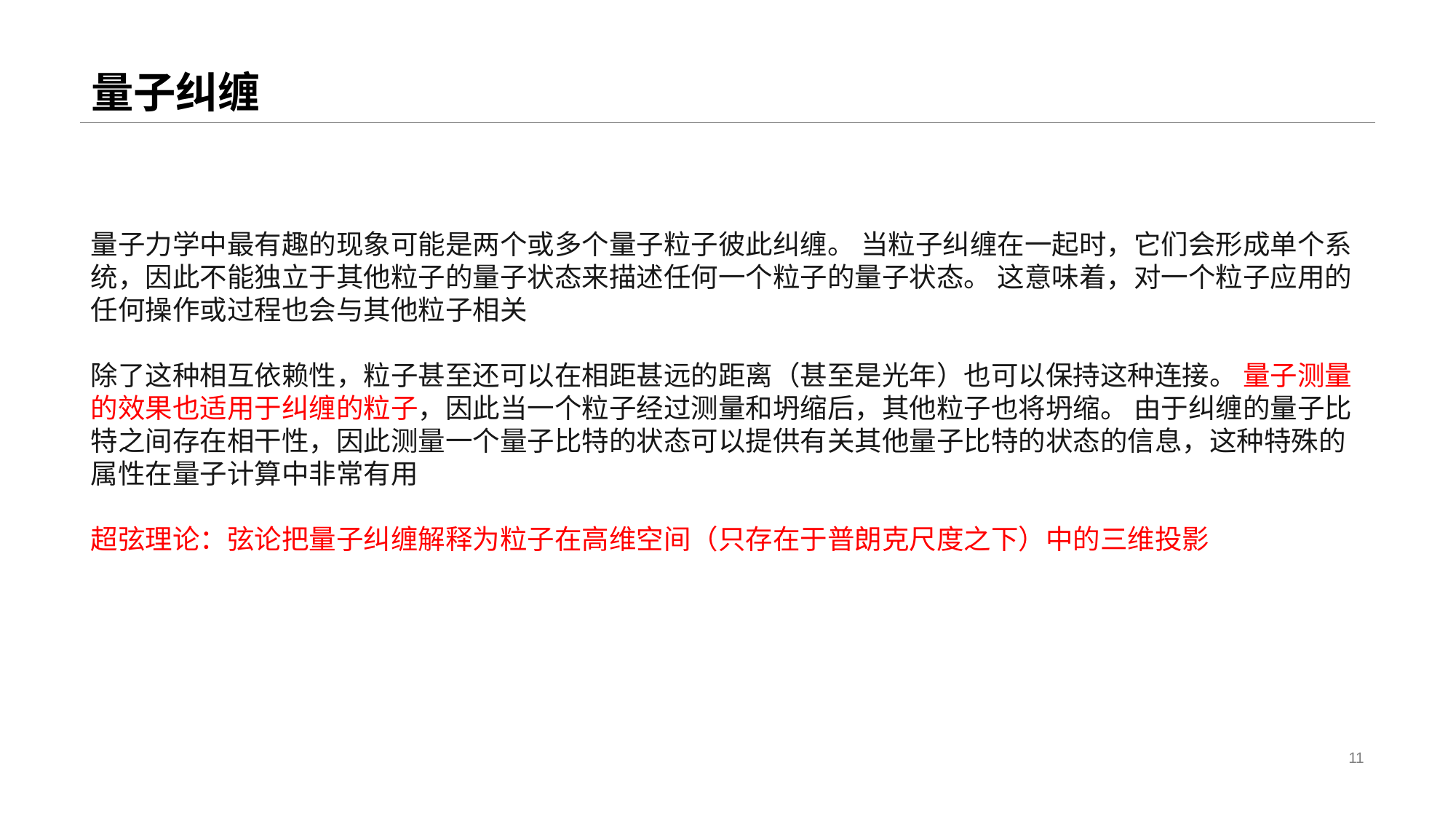

# 量子纠缠
量子力学中最有趣的现象可能是两个或多个量子粒子彼此纠缠。 当粒子纠缠在一起时，它们会形成单个系统，因此不能独立于其他粒子的量子状态来描述任何一个粒子的量子状态。 这意味着，对一个粒子应用的任何操作或过程也会与其他粒子相关

除了这种相互依赖性，粒子甚至还可以在相距甚远的距离（甚至是光年）也可以保持这种连接。 量子测量的效果也适用于纠缠的粒子，因此当一个粒子经过测量和坍缩后，其他粒子也将坍缩。 由于纠缠的量子比特之间存在相干性，因此测量一个量子比特的状态可以提供有关其他量子比特的状态的信息，这种特殊的属性在量子计算中非常有用

超弦理论：弦论把量子纠缠解释为粒子在高维空间（只存在于普朗克尺度之下）中的三维投影
11